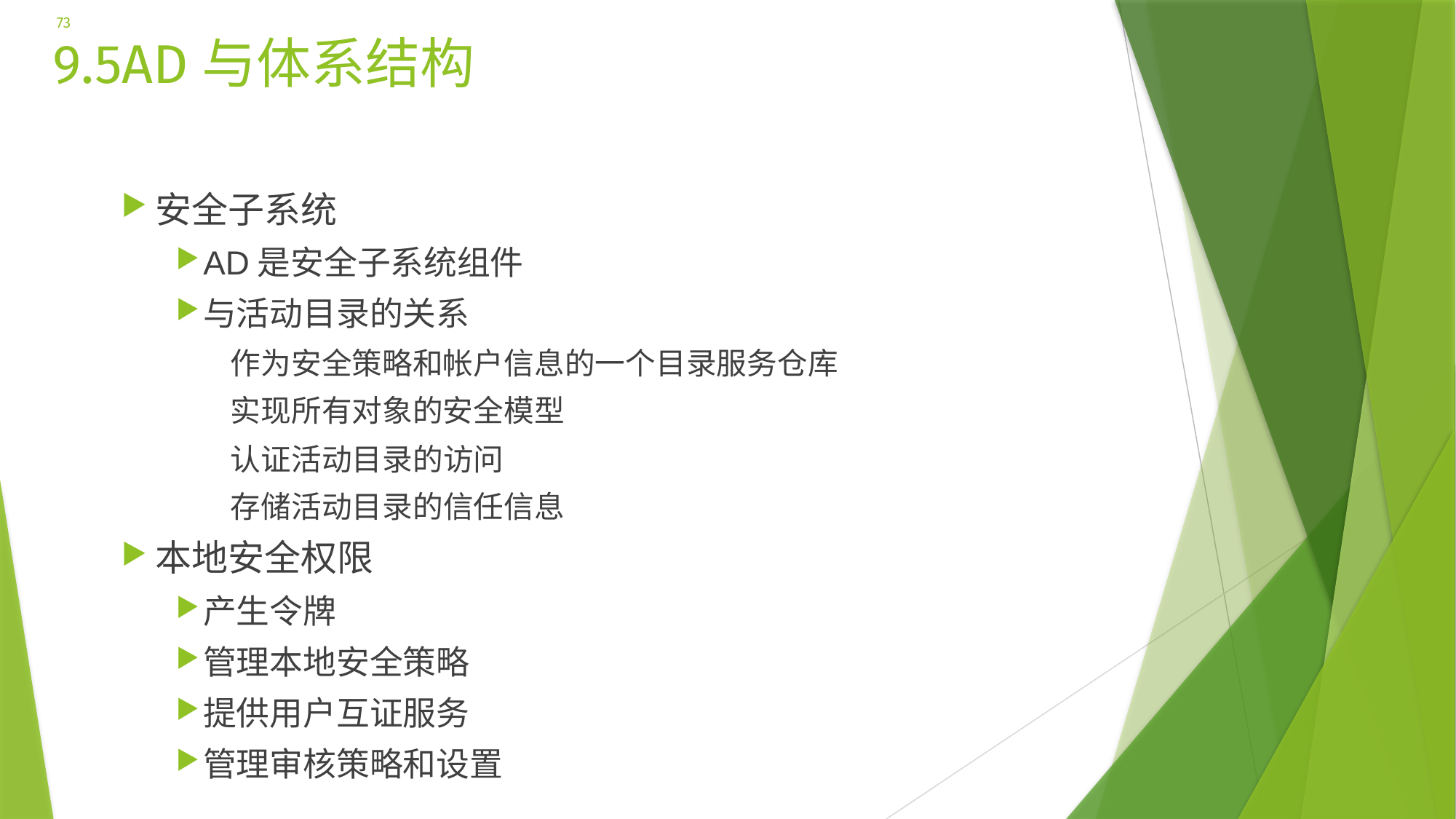

73
# 9.5AD与体系结构
安全子系统
AD是安全子系统组件
与活动目录的关系
作为安全策略和帐户信息的一个目录服务仓库
实现所有对象的安全模型
认证活动目录的访问
存储活动目录的信任信息
本地安全权限
产生令牌
管理本地安全策略
提供用户互证服务
管理审核策略和设置